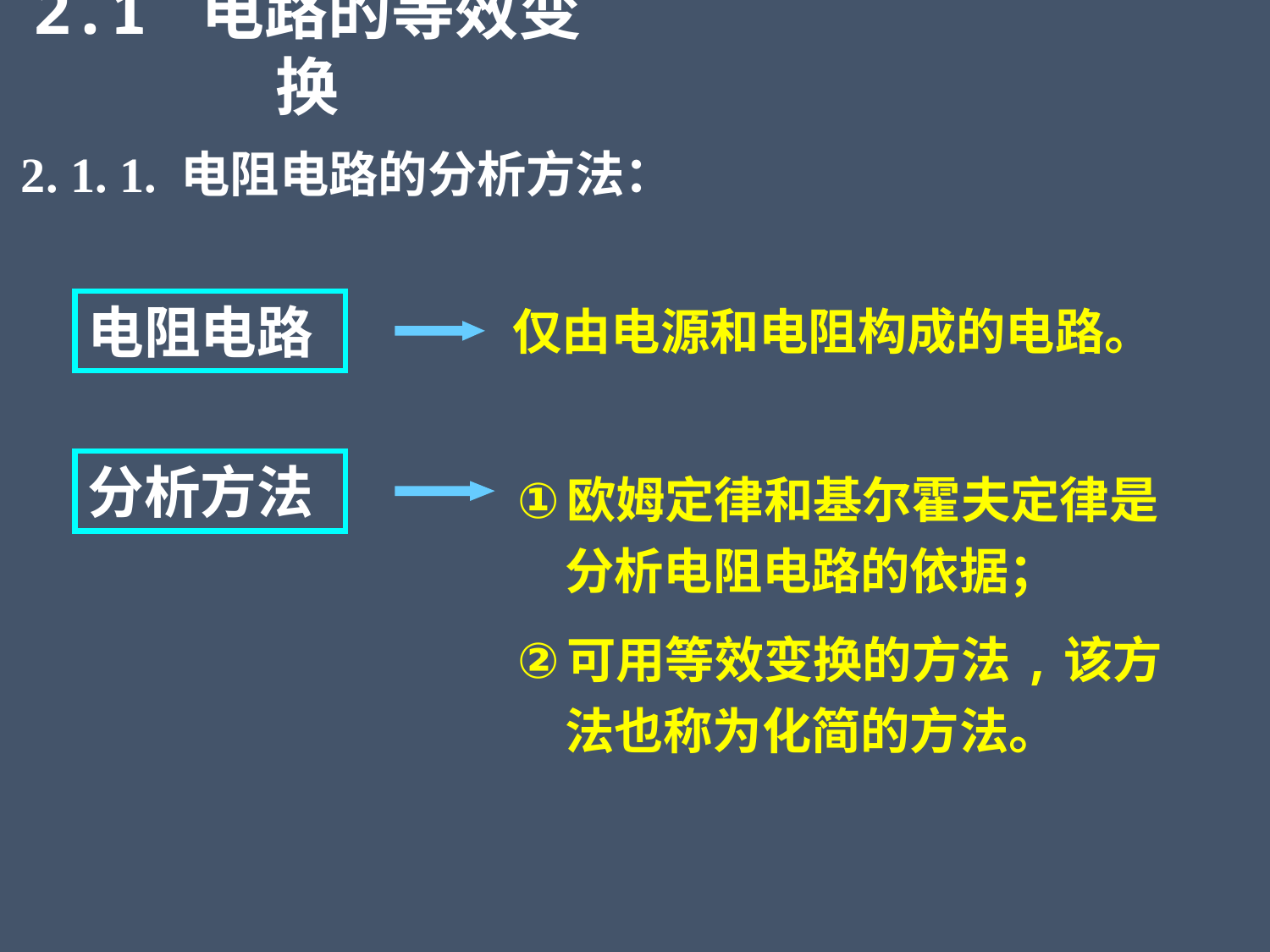

2.1 电路的等效变换
2. 1. 1. 电阻电路的分析方法：
电阻电路
仅由电源和电阻构成的电路。

分析方法
欧姆定律和基尔霍夫定律是分析电阻电路的依据；

可用等效变换的方法,该方法也称为化简的方法。